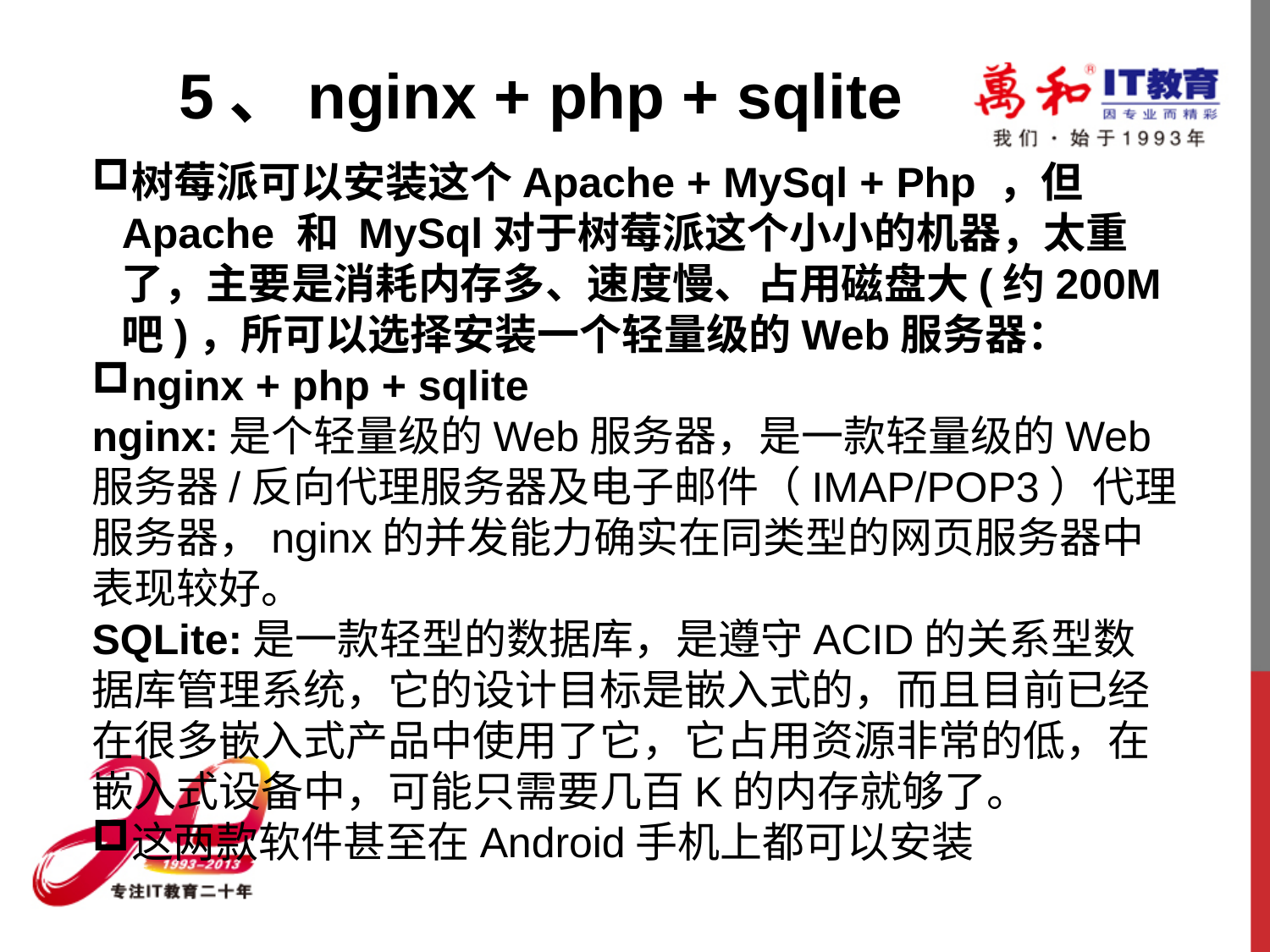

5、nginx + php + sqlite
树莓派可以安装这个Apache + MySql + Php ，但Apache 和 MySql对于树莓派这个小小的机器，太重了，主要是消耗内存多、速度慢、占用磁盘大(约200M吧)，所可以选择安装一个轻量级的Web服务器：
nginx + php + sqlite
nginx:是个轻量级的Web服务器，是一款轻量级的Web 服务器/反向代理服务器及电子邮件（IMAP/POP3）代理服务器，nginx的并发能力确实在同类型的网页服务器中表现较好。
SQLite:是一款轻型的数据库，是遵守ACID的关系型数据库管理系统，它的设计目标是嵌入式的，而且目前已经在很多嵌入式产品中使用了它，它占用资源非常的低，在嵌入式设备中，可能只需要几百K的内存就够了。
这两款软件甚至在Android手机上都可以安装